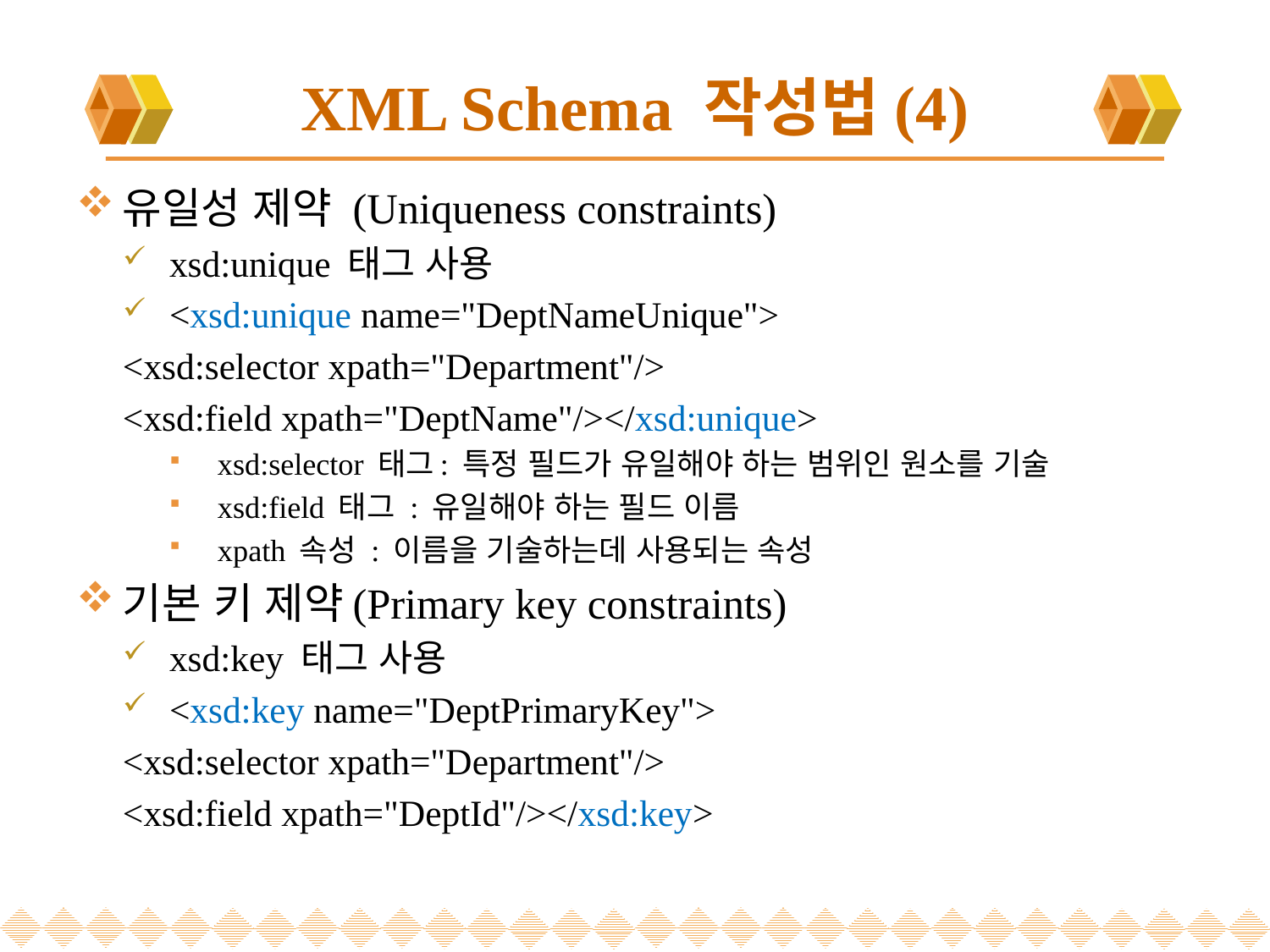

# XML Schema 작성법(4)
유일성 제약 (Uniqueness constraints)
xsd:unique 태그 사용
<xsd:unique name="DeptNameUnique">
	<xsd:selector xpath="Department"/>
	<xsd:field xpath="DeptName"/></xsd:unique>
xsd:selector 태그: 특정 필드가 유일해야 하는 범위인 원소를 기술
xsd:field 태그 : 유일해야 하는 필드 이름
xpath 속성 : 이름을 기술하는데 사용되는 속성
기본 키 제약(Primary key constraints)
xsd:key 태그 사용
<xsd:key name="DeptPrimaryKey">
	<xsd:selector xpath="Department"/>
	<xsd:field xpath="DeptId"/></xsd:key>